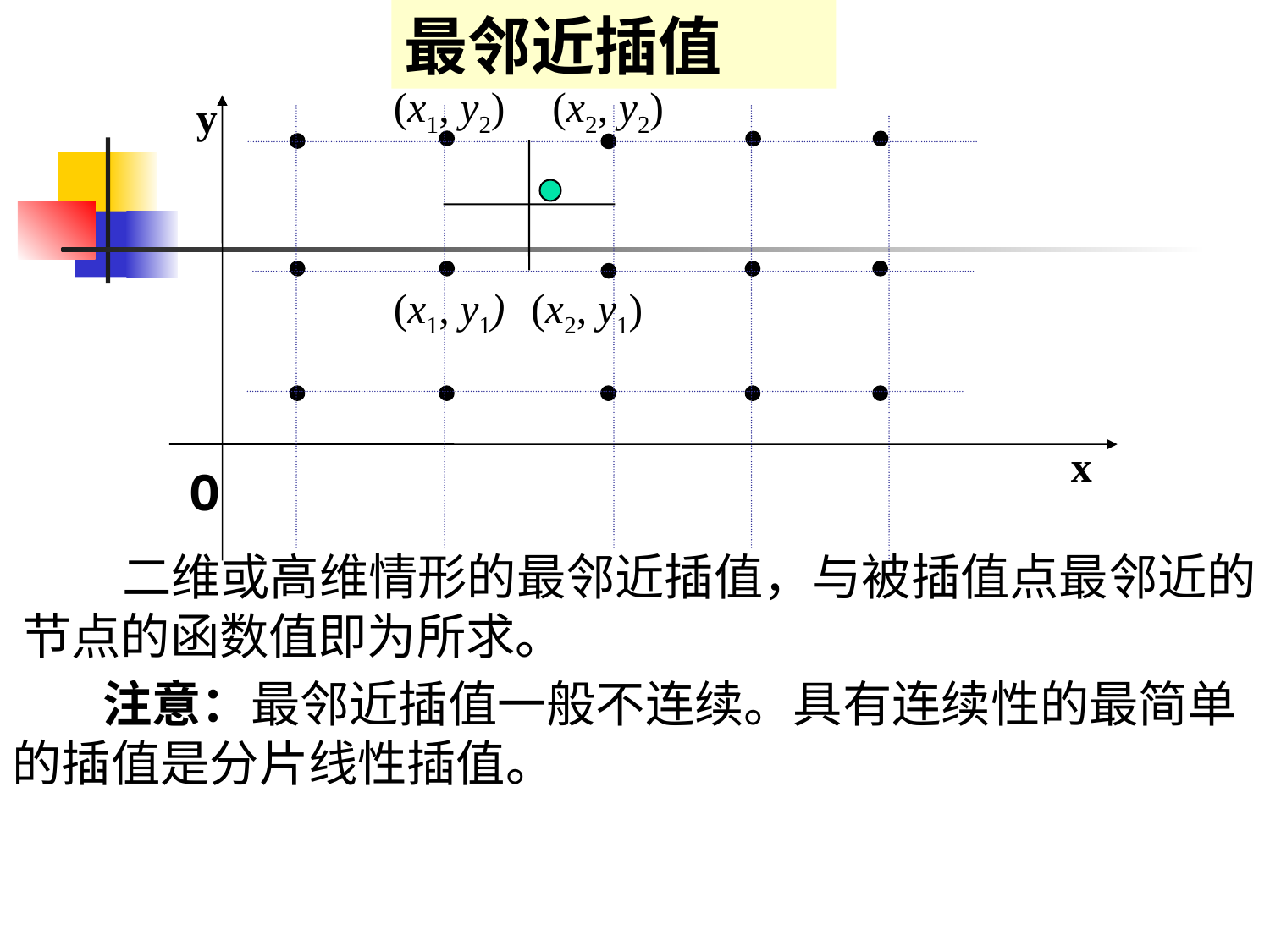

最邻近插值
(x1, y2)
(x2, y2)
y

•
•
•

•
•

•
•
•
•
•

•
•
•
•
•

x
(x1, y1)
(x2, y1)

O
        二维或高维情形的最邻近插值，与被插值点最邻近的
节点的函数值即为所求。

       注意：最邻近插值一般不连续。具有连续性的最简单的插值是分片线性插值。